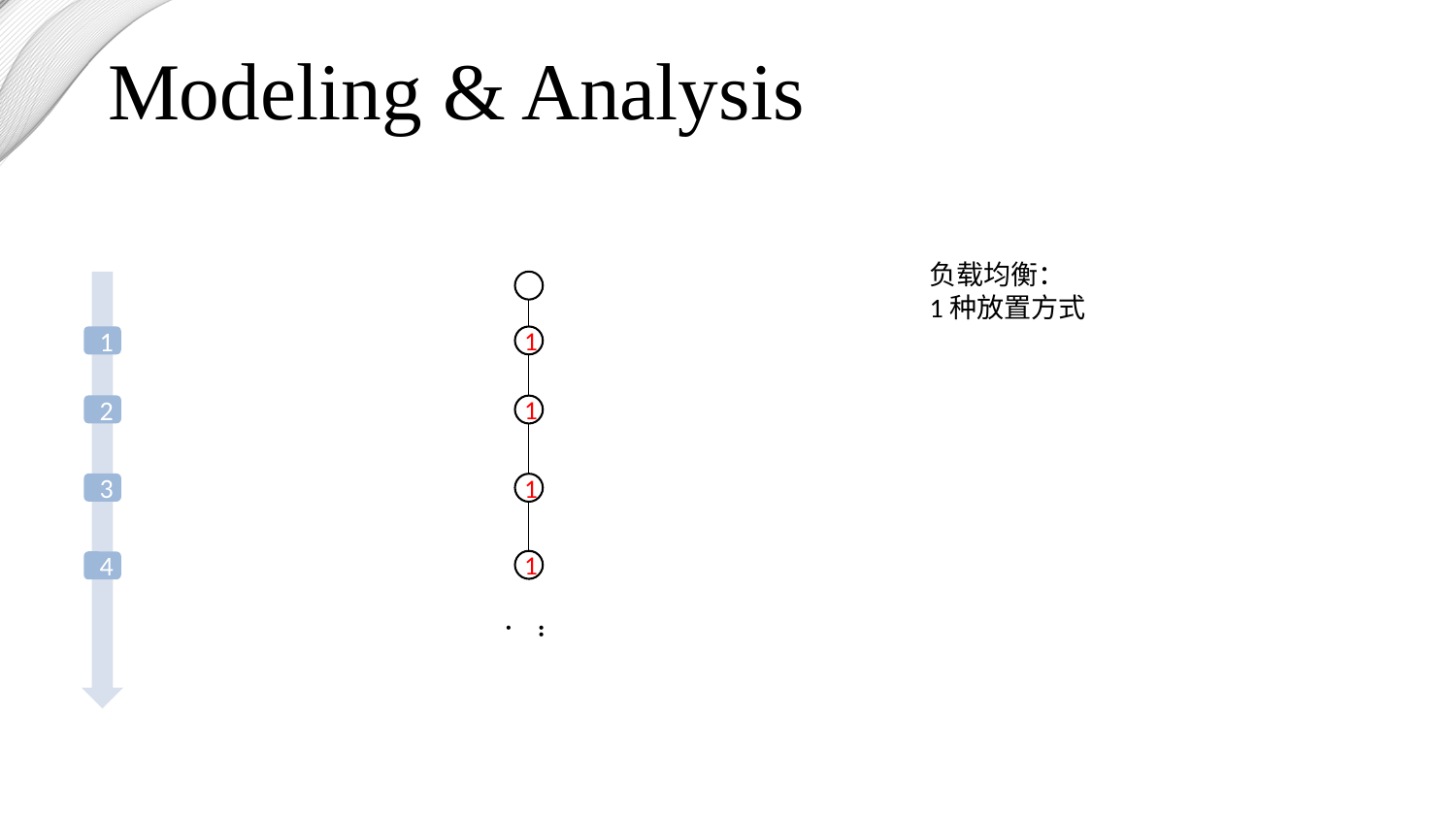

Modeling & Analysis
负载均衡：
1种放置方式

1
1
2
1
3
1
1
4
...
12